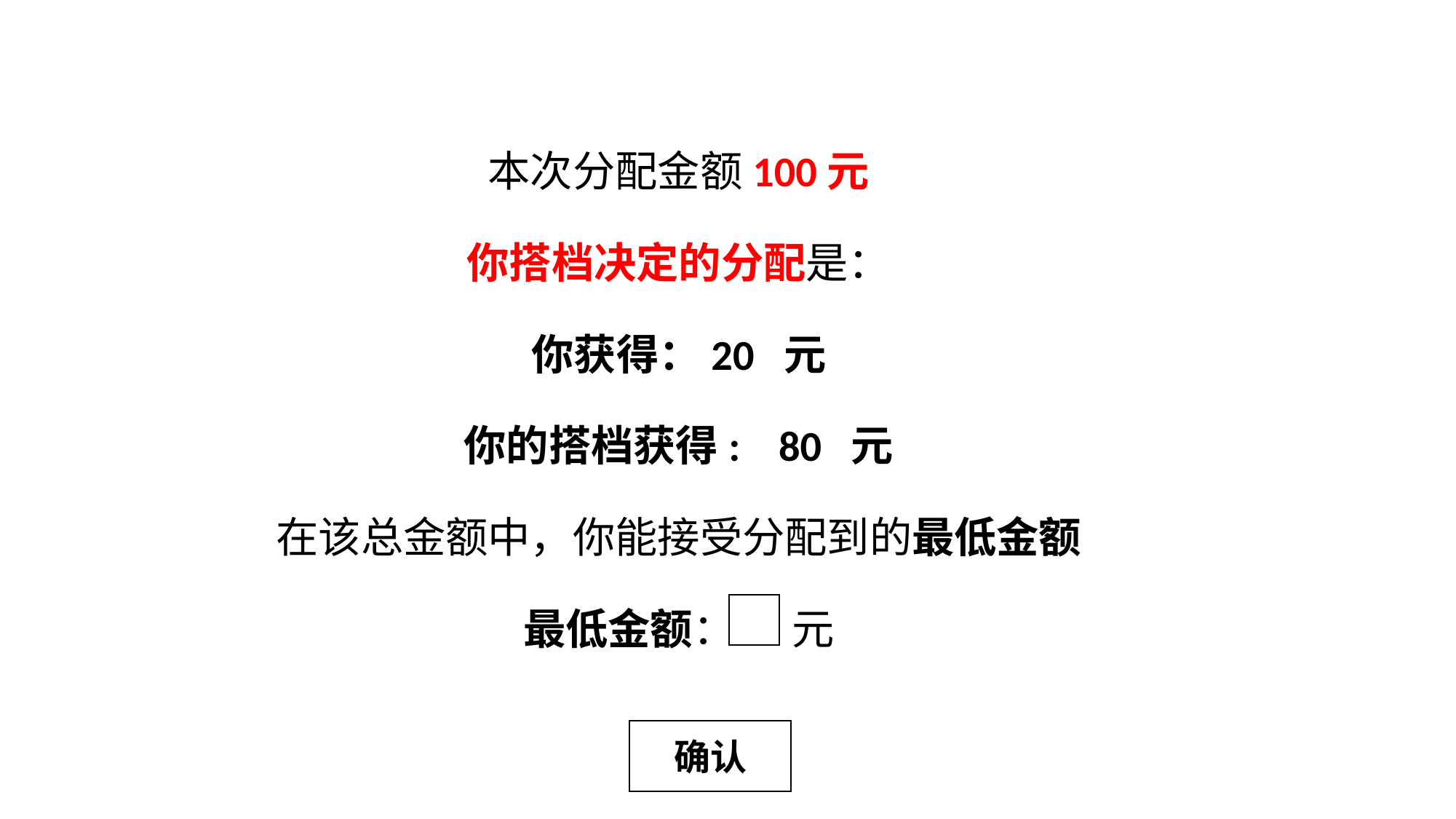

本次分配金额100元
你搭档决定的分配是：
你获得：20  元
你的搭档获得:    80  元
在该总金额中，你能接受分配到的最低金额
最低金额：      元

确认